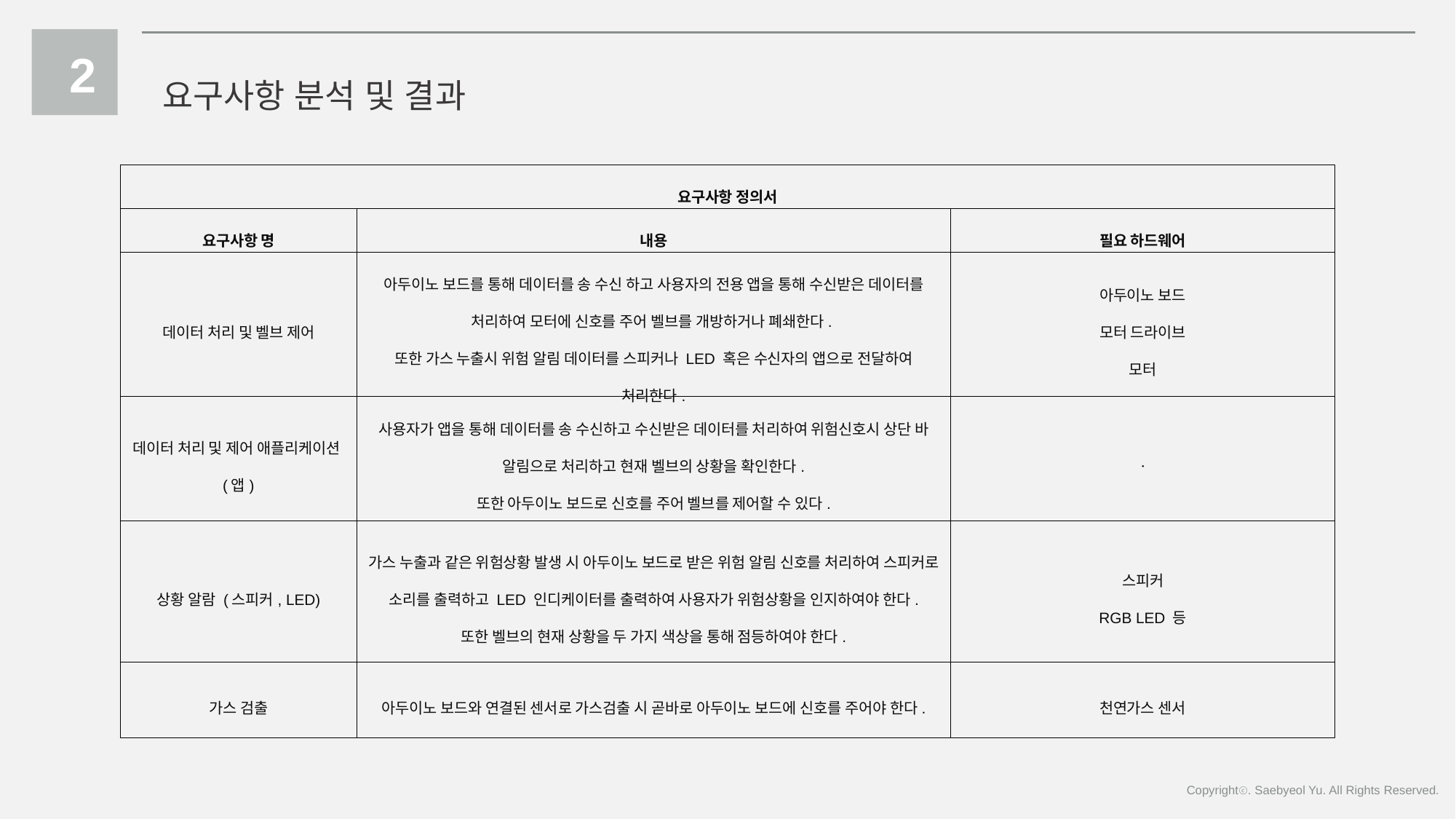

2
요구사항 분석 및 결과
| 요구사항 정의서 |  |  |
| --- | --- | --- |
| 요구사항 명 | 내용 | 필요 하드웨어 |
| 데이터 처리 및 벨브 제어 | 아두이노 보드를 통해 데이터를 송 수신 하고 사용자의 전용 앱을 통해 수신받은 데이터를 처리하여 모터에 신호를 주어 벨브를 개방하거나 폐쇄한다. 또한 가스 누출시 위험 알림 데이터를 스피커나 LED 혹은 수신자의 앱으로 전달하여 처리한다. | 아두이노 보드 모터 드라이브 모터 |
| 데이터 처리 및 제어 애플리케이션(앱) | 사용자가 앱을 통해 데이터를 송 수신하고 수신받은 데이터를 처리하여 위험신호시 상단 바 알림으로 처리하고 현재 벨브의 상황을 확인한다. 또한 아두이노 보드로 신호를 주어 벨브를 제어할 수 있다. | ㆍ |
| 상황 알람 (스피커, LED) | 가스 누출과 같은 위험상황 발생 시 아두이노 보드로 받은 위험 알림 신호를 처리하여 스피커로 소리를 출력하고 LED 인디케이터를 출력하여 사용자가 위험상황을 인지하여야 한다. 또한 벨브의 현재 상황을 두 가지 색상을 통해 점등하여야 한다. | 스피커 RGB LED 등 |
| 가스 검출 | 아두이노 보드와 연결된 센서로 가스검출 시 곧바로 아두이노 보드에 신호를 주어야 한다. | 천연가스 센서 |